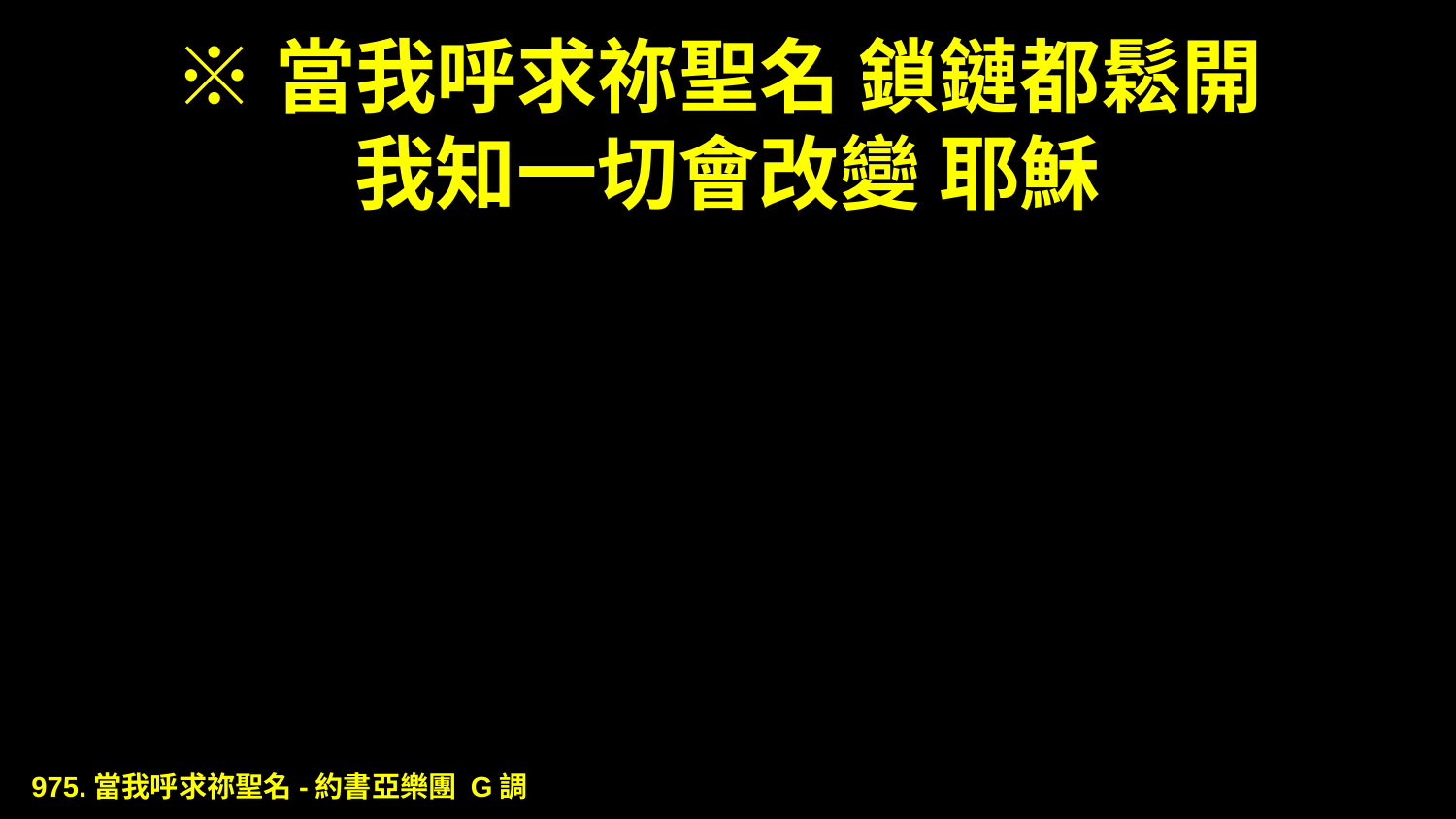

# ※當我呼求祢聖名 鎖鏈都鬆開 我知一切會改變 耶穌
975.當我呼求祢聖名-約書亞樂團 G調